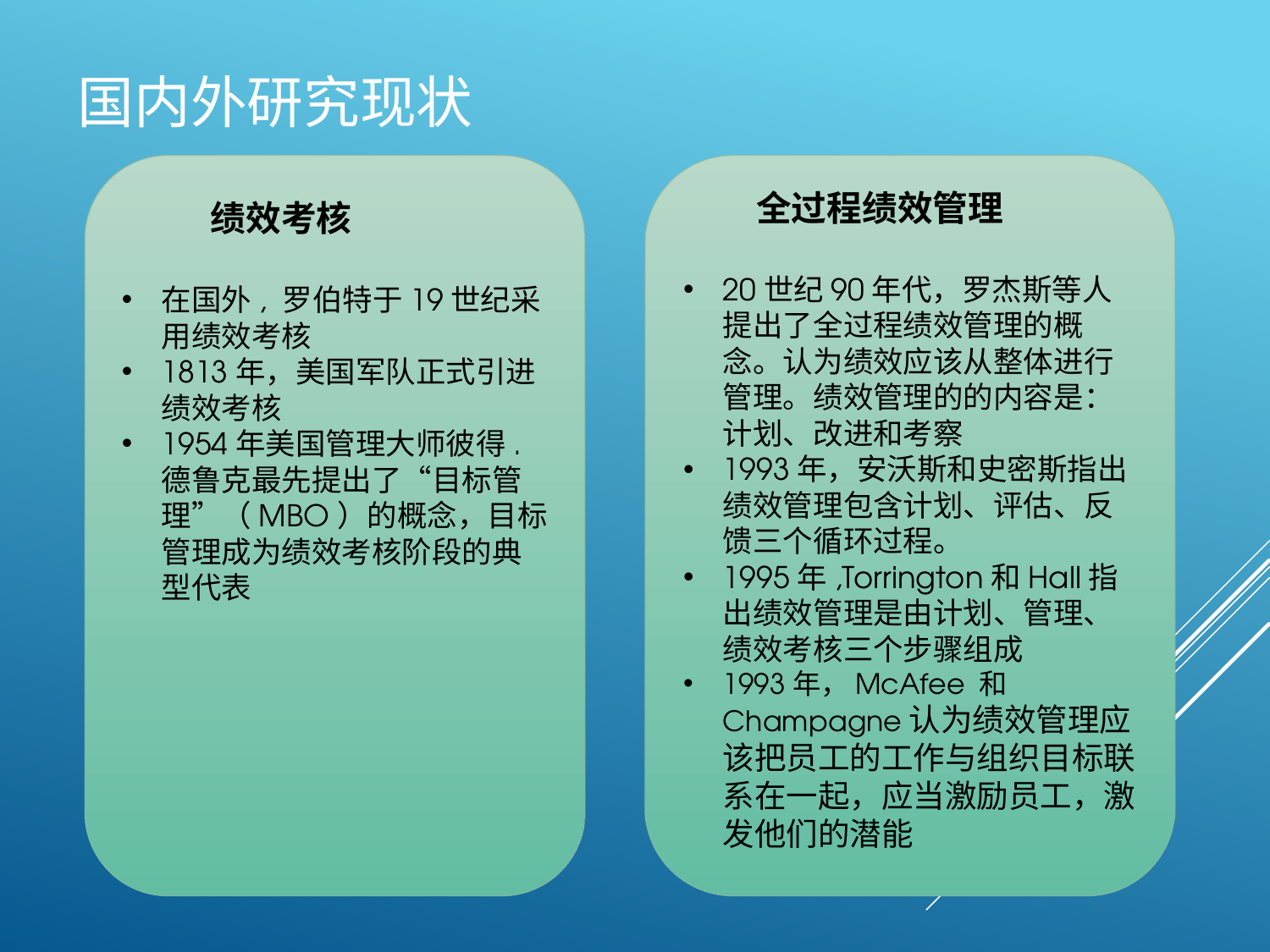

# 国内外研究现状

            绩效考核

在国外, 罗伯特于19世纪采用绩效考核
1813年，美国军队正式引进绩效考核
1954年美国管理大师彼得.德鲁克最先提出了“目标管理”（MBO）的概念，目标管理成为绩效考核阶段的典型代表

        全过程绩效管理

20世纪90年代，罗杰斯等人提出了全过程绩效管理的概念。认为绩效应该从整体进行管理。绩效管理的的内容是：计划、改进和考察
1993年，安沃斯和史密斯指出绩效管理包含计划、评估、反馈三个循环过程。
1995年,Torrington和Hall指出绩效管理是由计划、管理、绩效考核三个步骤组成
1993年，McAfee 和Champagne认为绩效管理应该把员工的工作与组织目标联系在一起，应当激励员工，激发他们的潜能